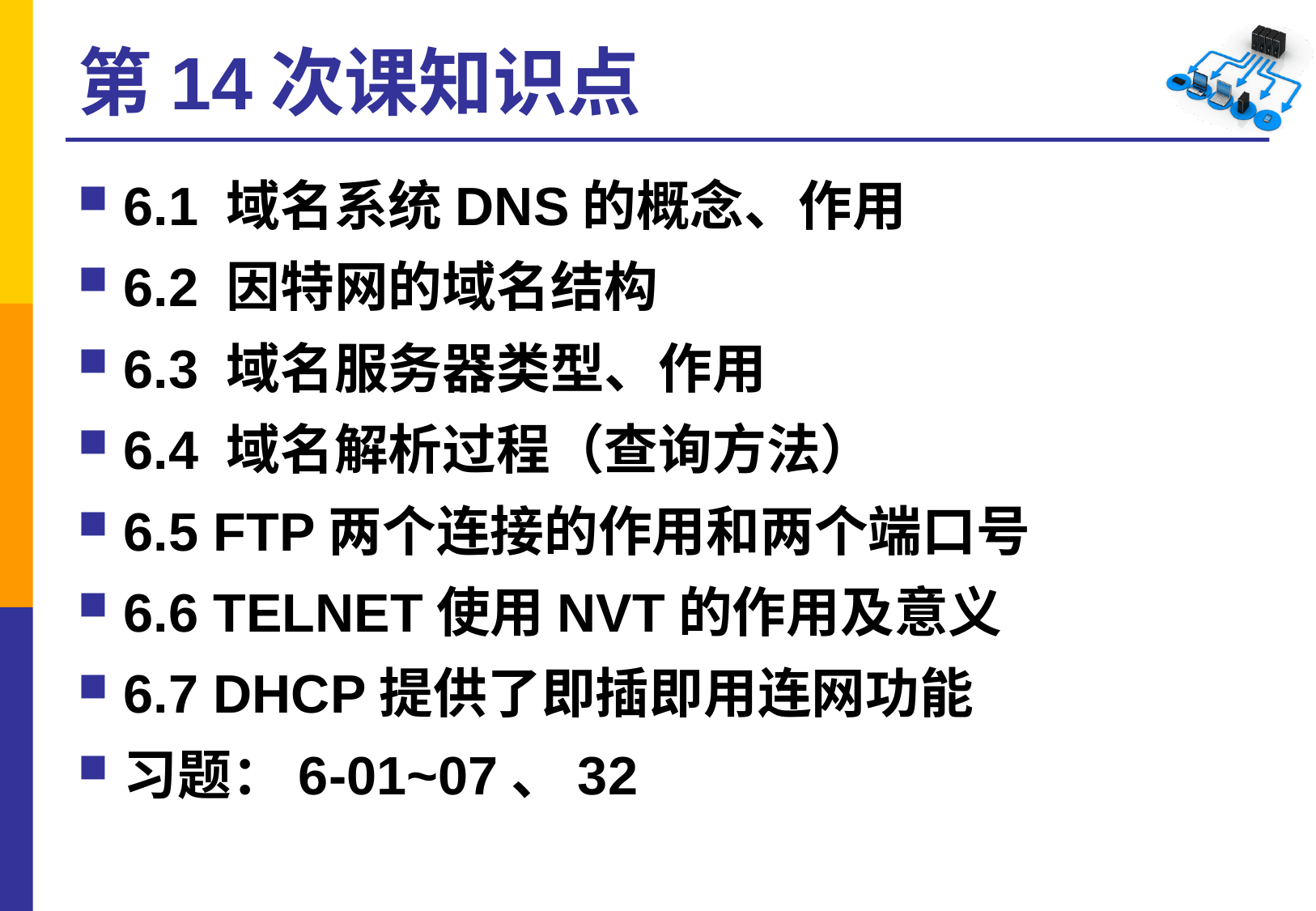

# 第14次课知识点
6.1 域名系统DNS的概念、作用
6.2 因特网的域名结构
6.3 域名服务器类型、作用
6.4 域名解析过程（查询方法）
6.5 FTP两个连接的作用和两个端口号
6.6 TELNET使用NVT的作用及意义
6.7 DHCP提供了即插即用连网功能
习题：6-01~07、32